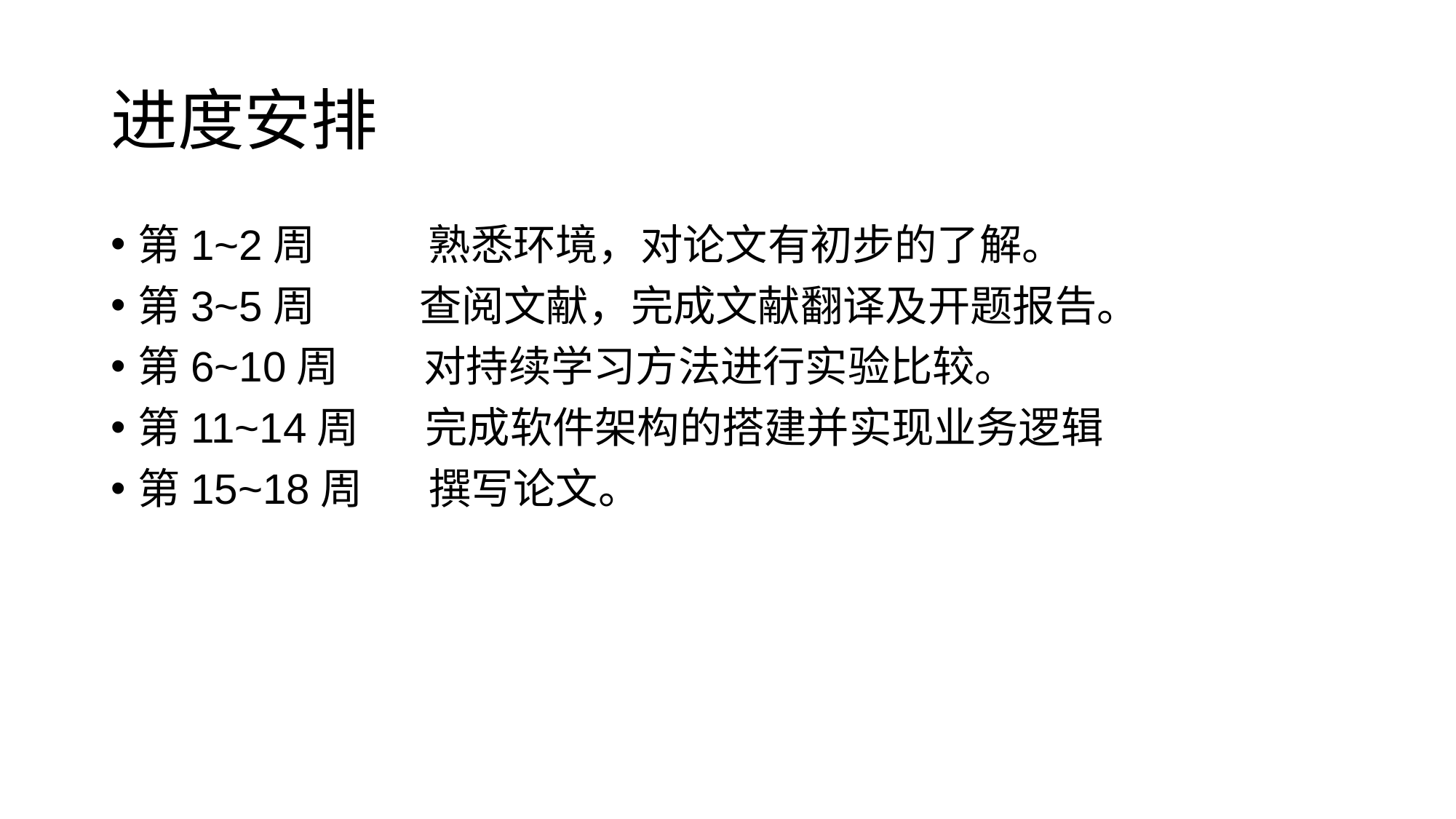

# 进度安排
第1~2周            熟悉环境，对论文有初步的了解。
第3~5周           查阅文献，完成文献翻译及开题报告。
第6~10周         对持续学习方法进行实验比较。
第11~14周       完成软件架构的搭建并实现业务逻辑
第15~18周       撰写论文。